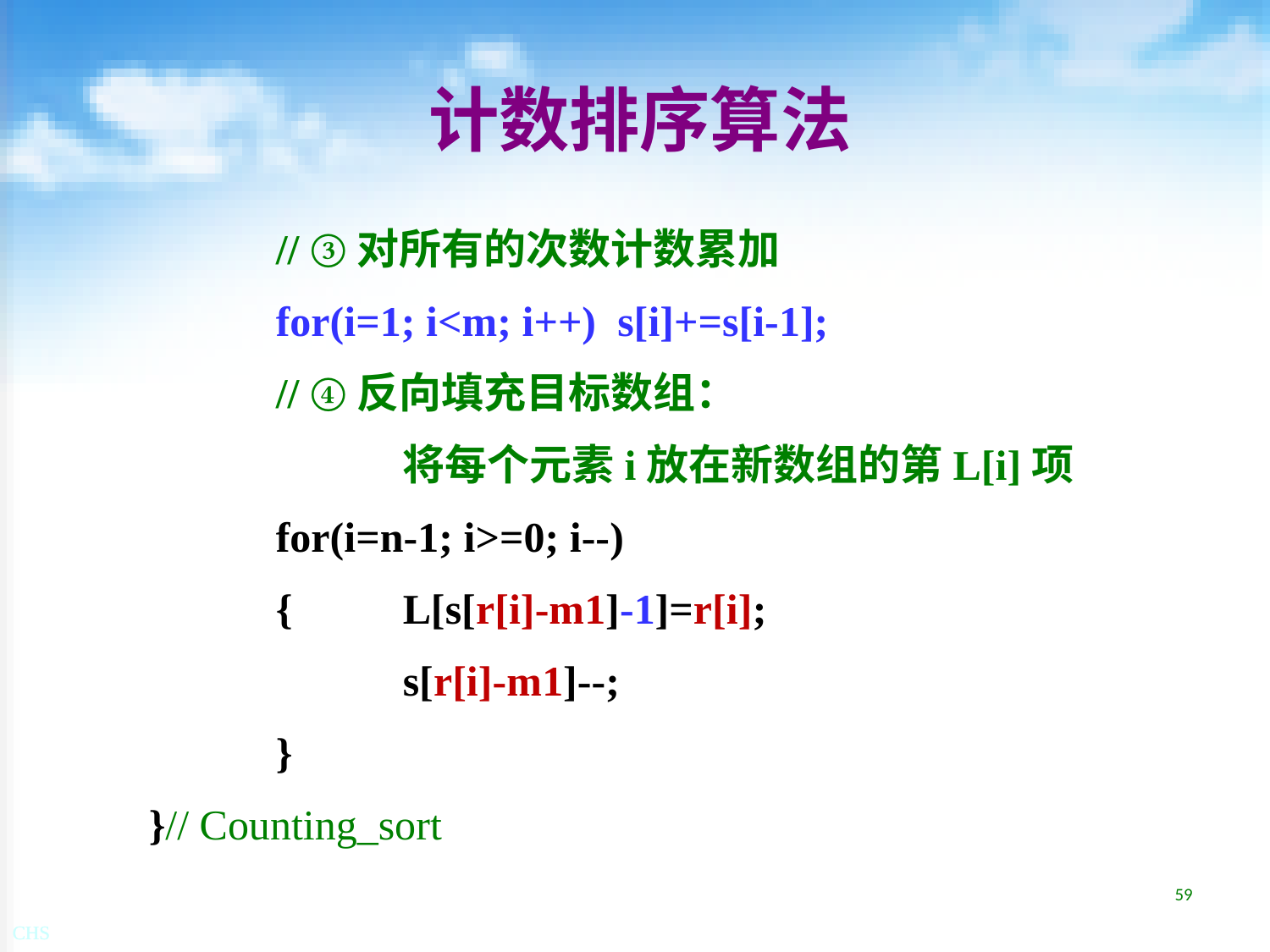

# 计数排序算法
	// ③对所有的次数计数累加
	for(i=1; i<m; i++)  s[i]+=s[i-1];
	// ④反向填充目标数组：
		将每个元素i放在新数组的第L[i]项
	for(i=n-1; i>=0; i--)
	{	L[s[r[i]-m1]-1]=r[i];
		s[r[i]-m1]--;
	}
}// Counting_sort
59